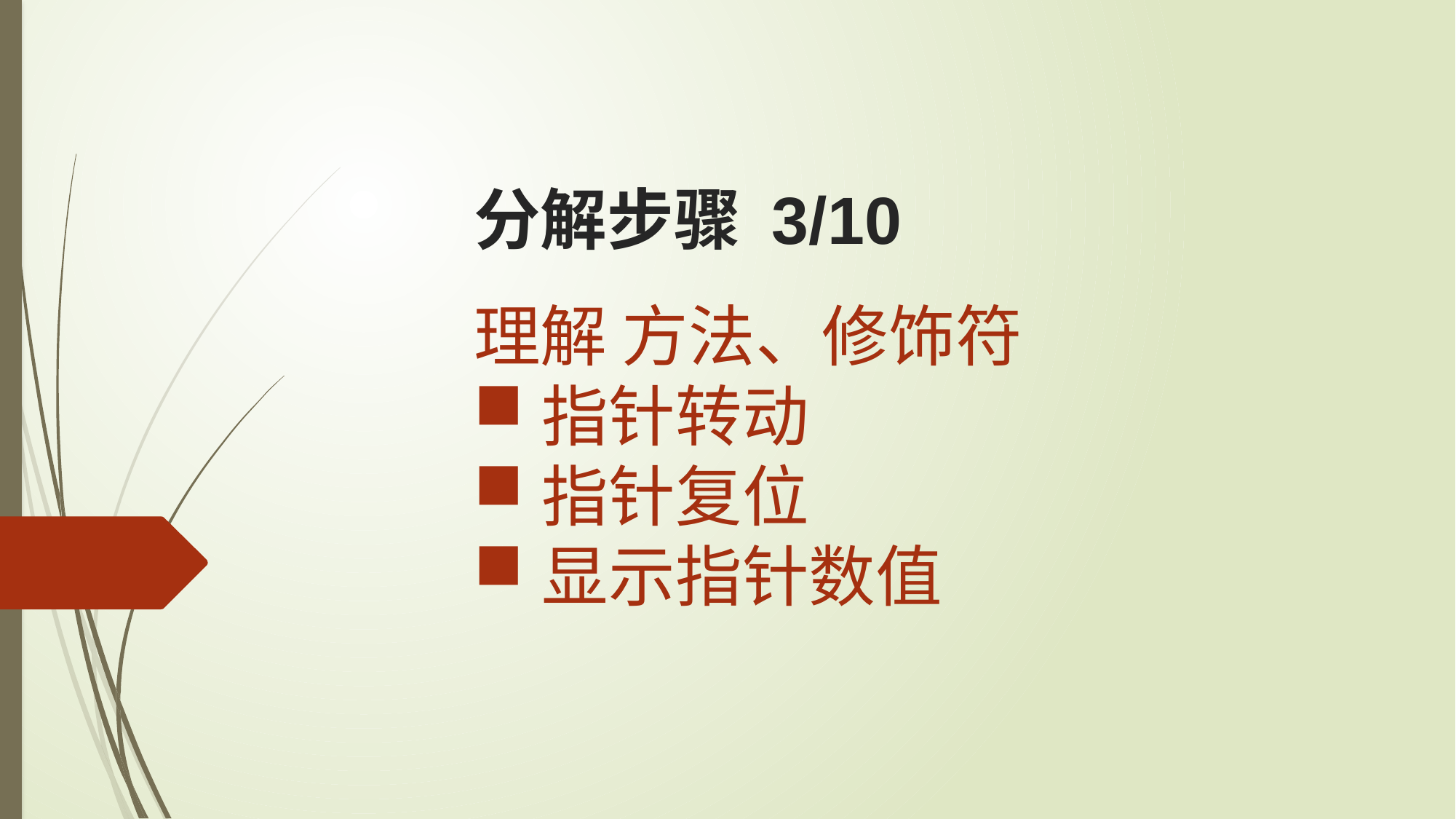

分解步骤 3/10

理解 方法、修饰符
指针转动
指针复位
显示指针数值